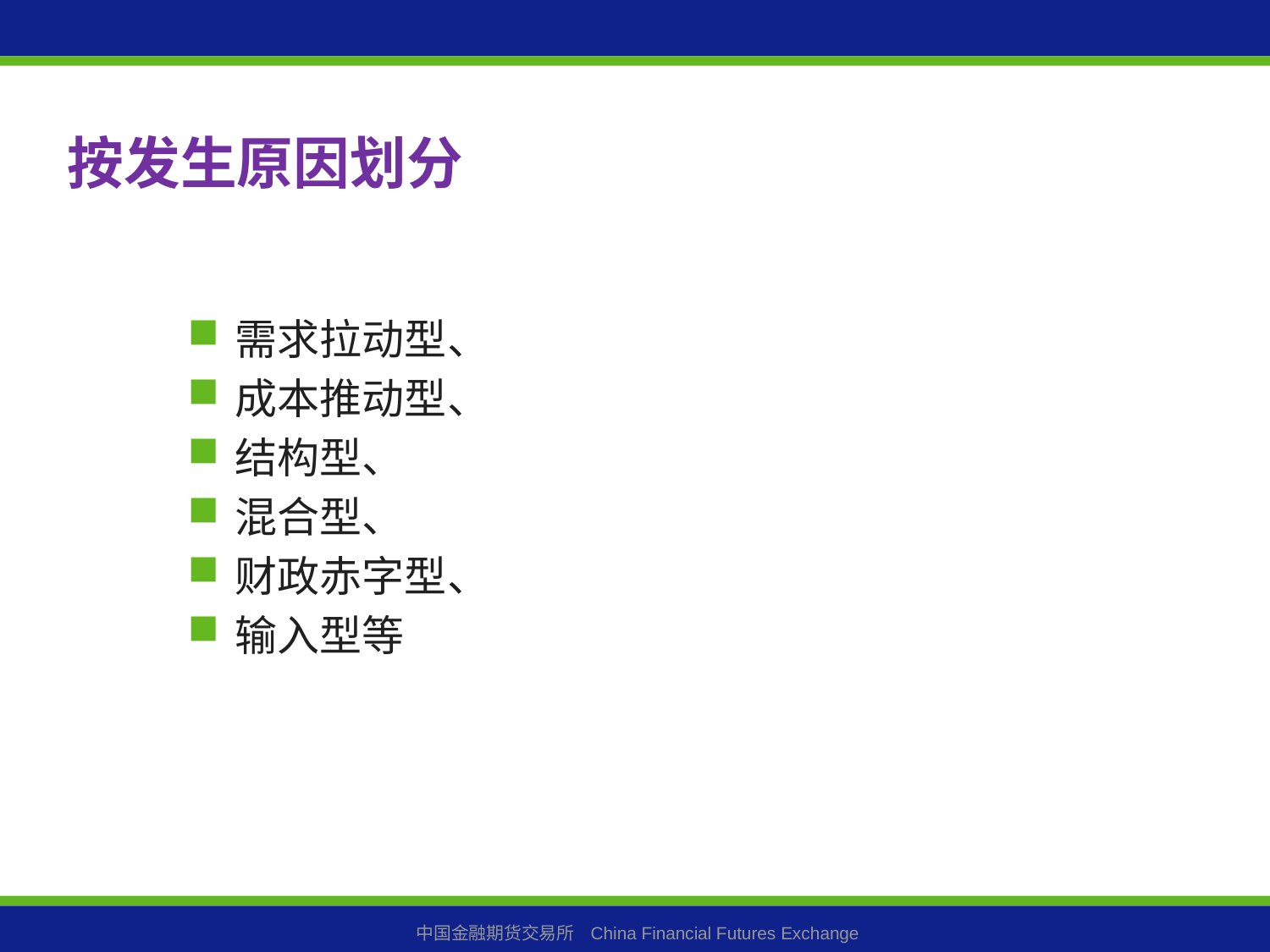

# 按发生原因划分
需求拉动型、
成本推动型、
结构型、
混合型、
财政赤字型、
输入型等